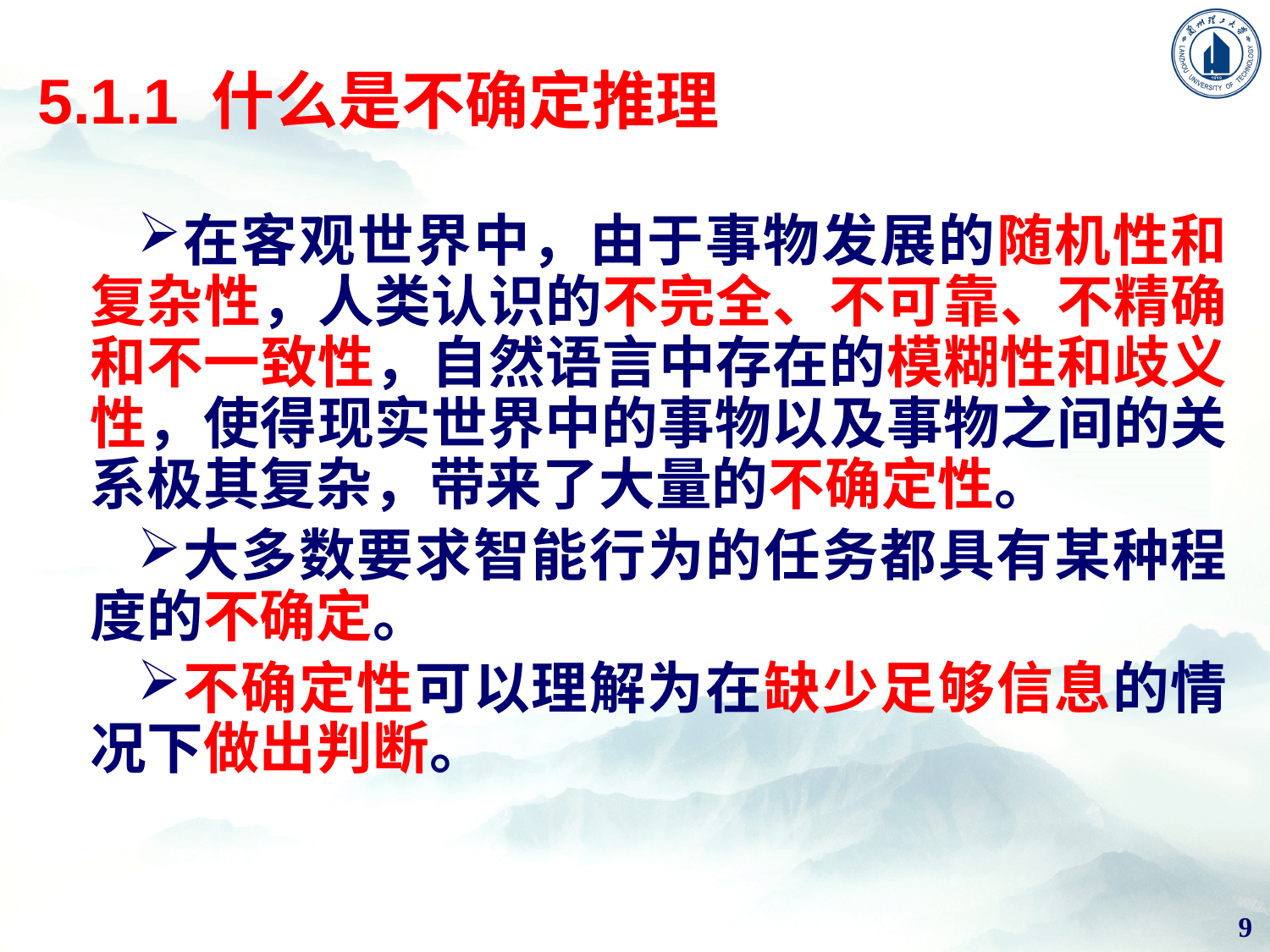

# 5.1.1 什么是不确定推理
在客观世界中，由于事物发展的随机性和复杂性，人类认识的不完全、不可靠、不精确和不一致性，自然语言中存在的模糊性和歧义性，使得现实世界中的事物以及事物之间的关系极其复杂，带来了大量的不确定性。
大多数要求智能行为的任务都具有某种程度的不确定。
不确定性可以理解为在缺少足够信息的情况下做出判断。
9